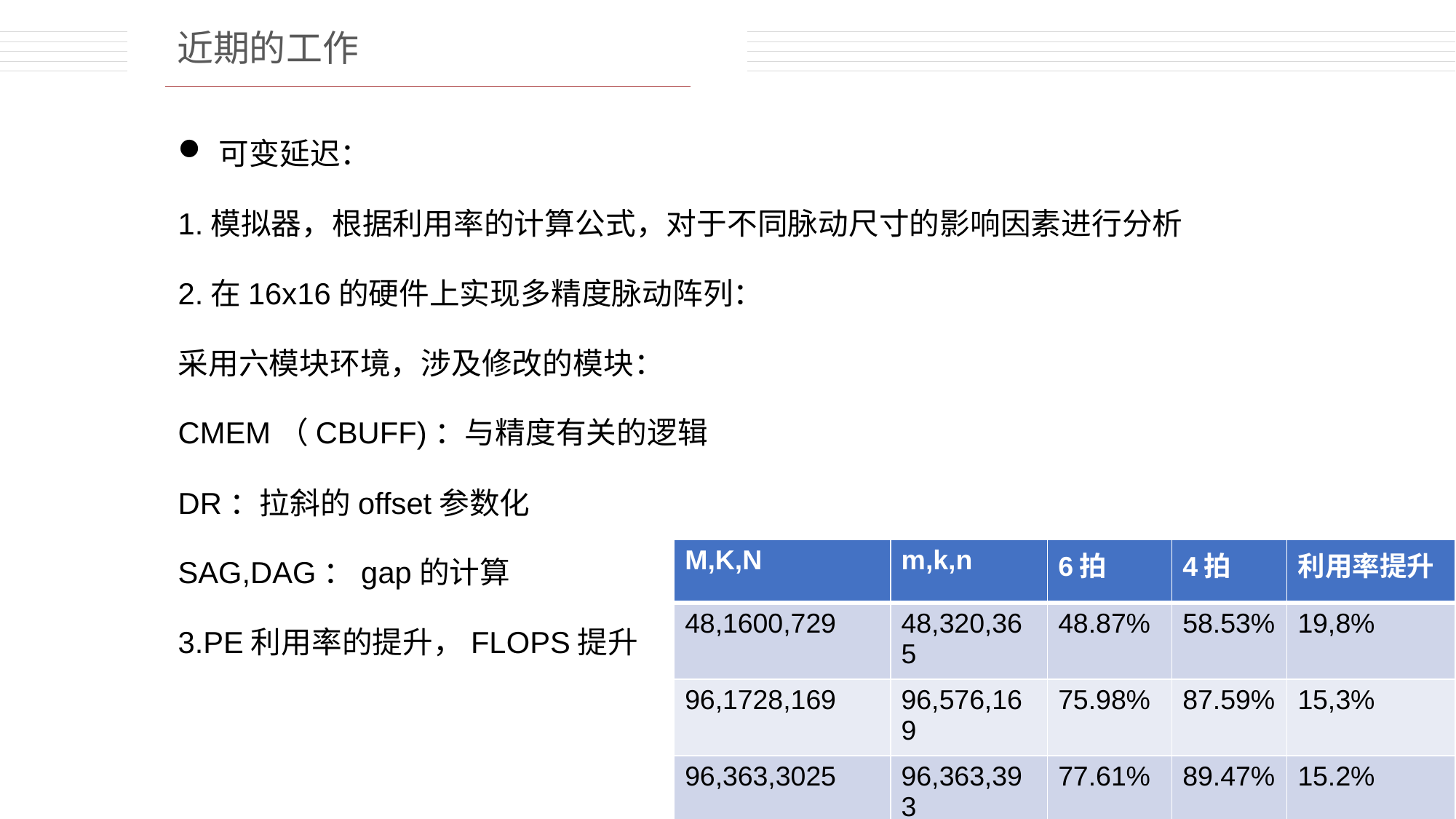

近期的工作
可变延迟：
1.模拟器，根据利用率的计算公式，对于不同脉动尺寸的影响因素进行分析
2.在16x16的硬件上实现多精度脉动阵列：
采用六模块环境，涉及修改的模块：
CMEM（CBUFF)：与精度有关的逻辑
DR：拉斜的offset参数化
SAG,DAG：gap的计算
3.PE利用率的提升，FLOPS提升

| M,K,N | m,k,n | 6拍 | 4拍 | 利用率提升 |
| --- | --- | --- | --- | --- |
| 48,1600,729 | 48,320,365 | 48.87% | 58.53% | 19,8% |
| 96,1728,169 | 96,576,169 | 75.98% | 87.59% | 15,3% |
| 96,363,3025 | 96,363,393 | 77.61% | 89.47% | 15.2% |